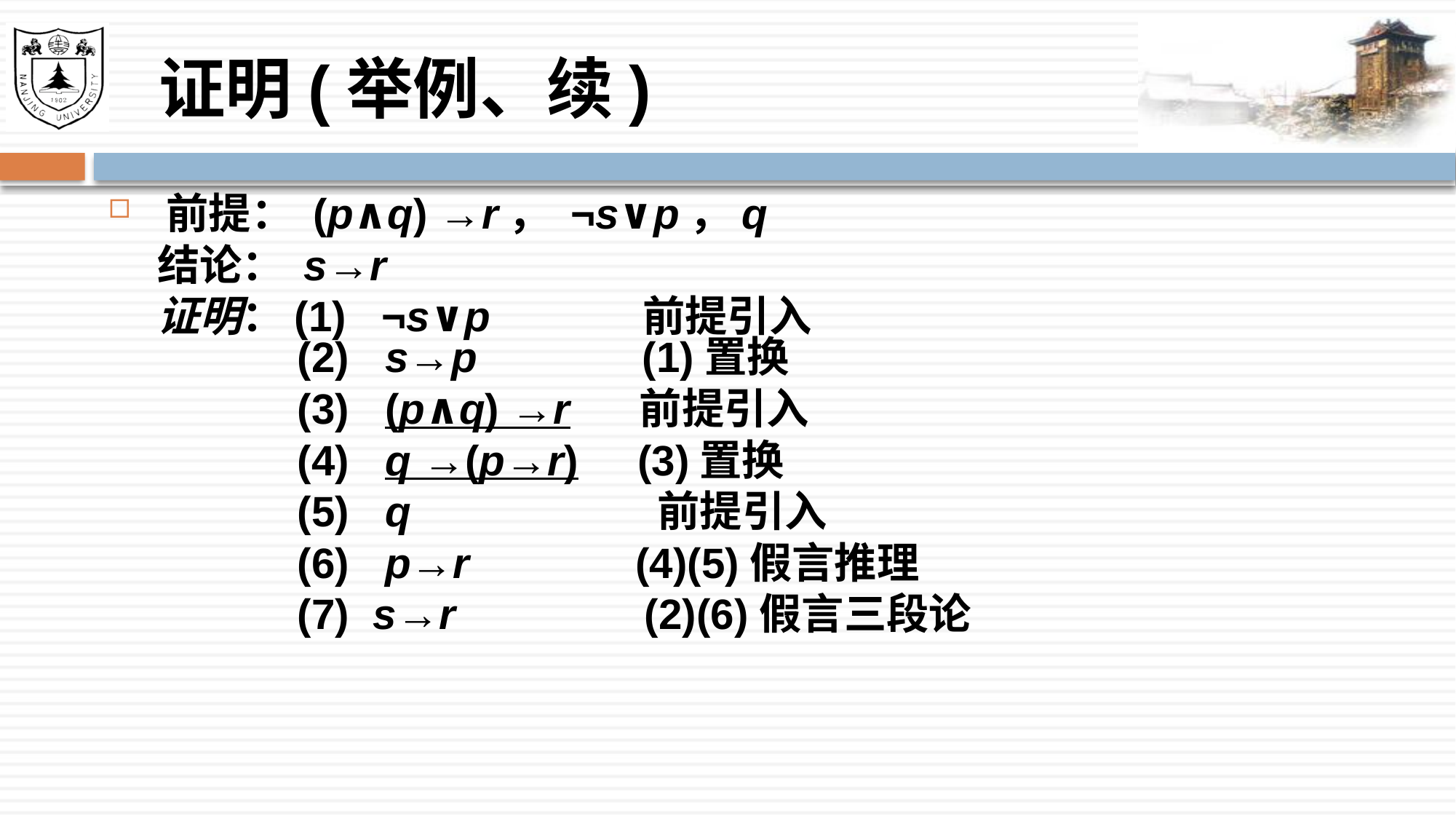

# 证明(举例、续)
 前提： (p∧q) →r， ¬s∨p，q
    结论： s→r
    证明：(1)   ¬s∨p            前提引入
                (2)   s→p              (1)置换
                (3)   (p∧q) →r     前提引入
                (4)   q →(p→r)     (3)置换
                (5)   q                    前提引入
                (6)   p→r              (4)(5)假言推理
                (7)  s→r                (2)(6)假言三段论